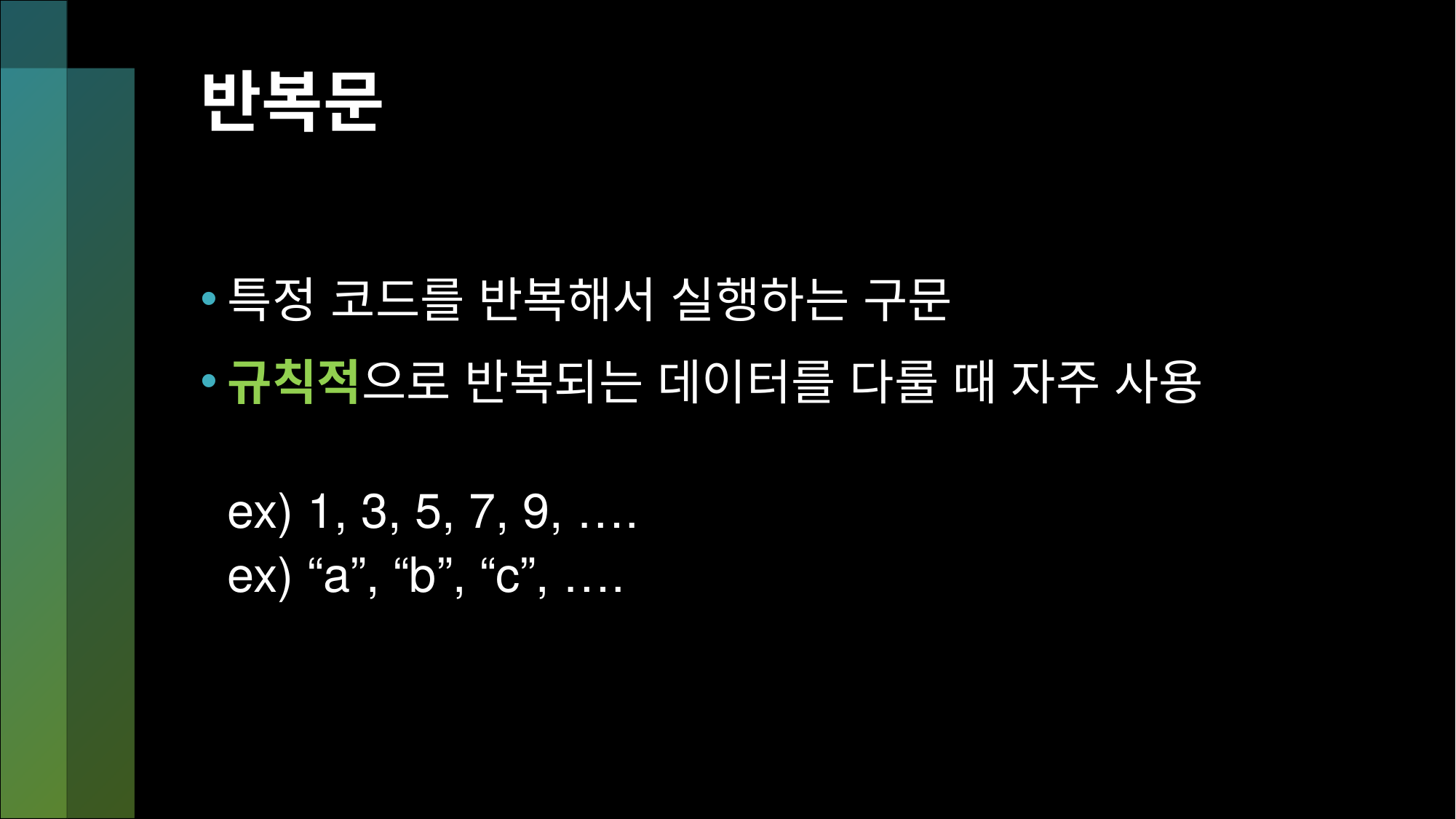

# 반복문
특정 코드를 반복해서 실행하는 구문
규칙적으로 반복되는 데이터를 다룰 때 자주 사용
ex) 1, 3, 5, 7, 9, ….
ex) “a”, “b”, “c”, ….